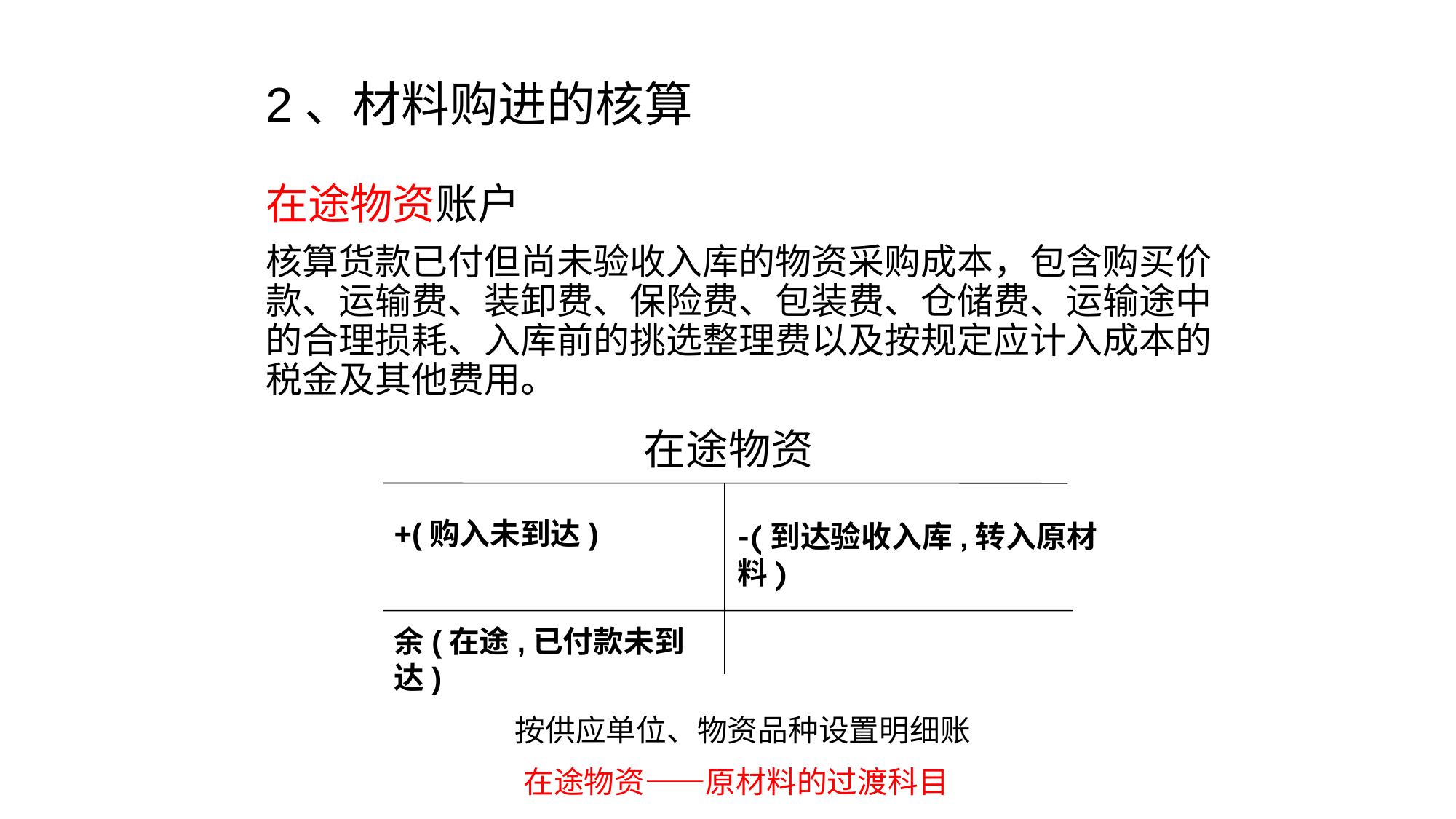

# 2、材料购进的核算
在途物资账户
核算货款已付但尚未验收入库的物资采购成本，包含购买价款、运输费、装卸费、保险费、包装费、仓储费、运输途中的合理损耗、入库前的挑选整理费以及按规定应计入成本的税金及其他费用。
在途物资

+(购入未到达)
-(到达验收入库,转入原材料)

余(在途,已付款未到达)
按供应单位、物资品种设置明细账
在途物资——原材料的过渡科目